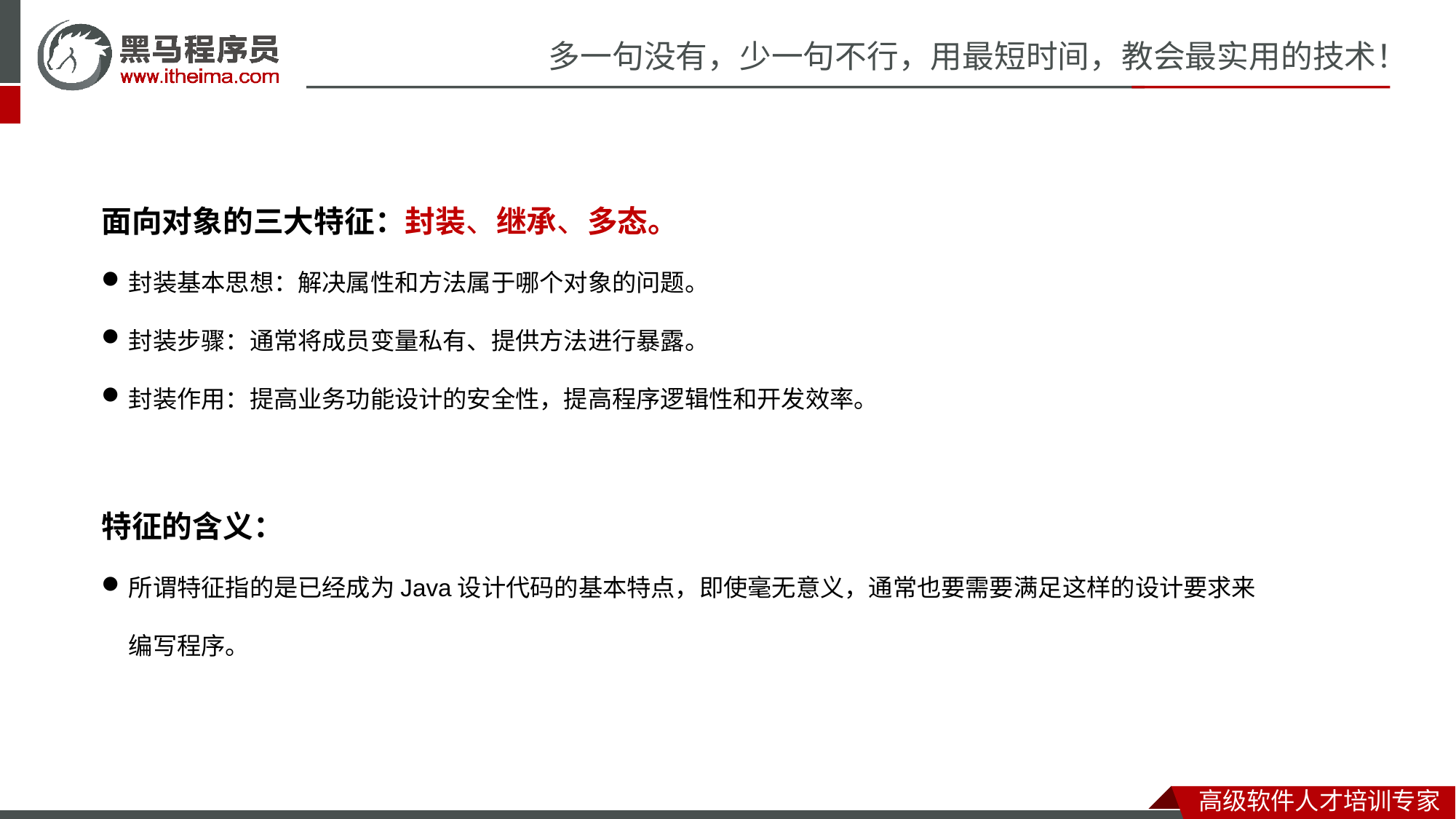

面向对象的三大特征：封装、继承、多态。
封装基本思想：解决属性和方法属于哪个对象的问题。
封装步骤：通常将成员变量私有、提供方法进行暴露。
封装作用：提高业务功能设计的安全性，提高程序逻辑性和开发效率。

特征的含义：
所谓特征指的是已经成为Java设计代码的基本特点，即使毫无意义，通常也要需要满足这样的设计要求来编写程序。